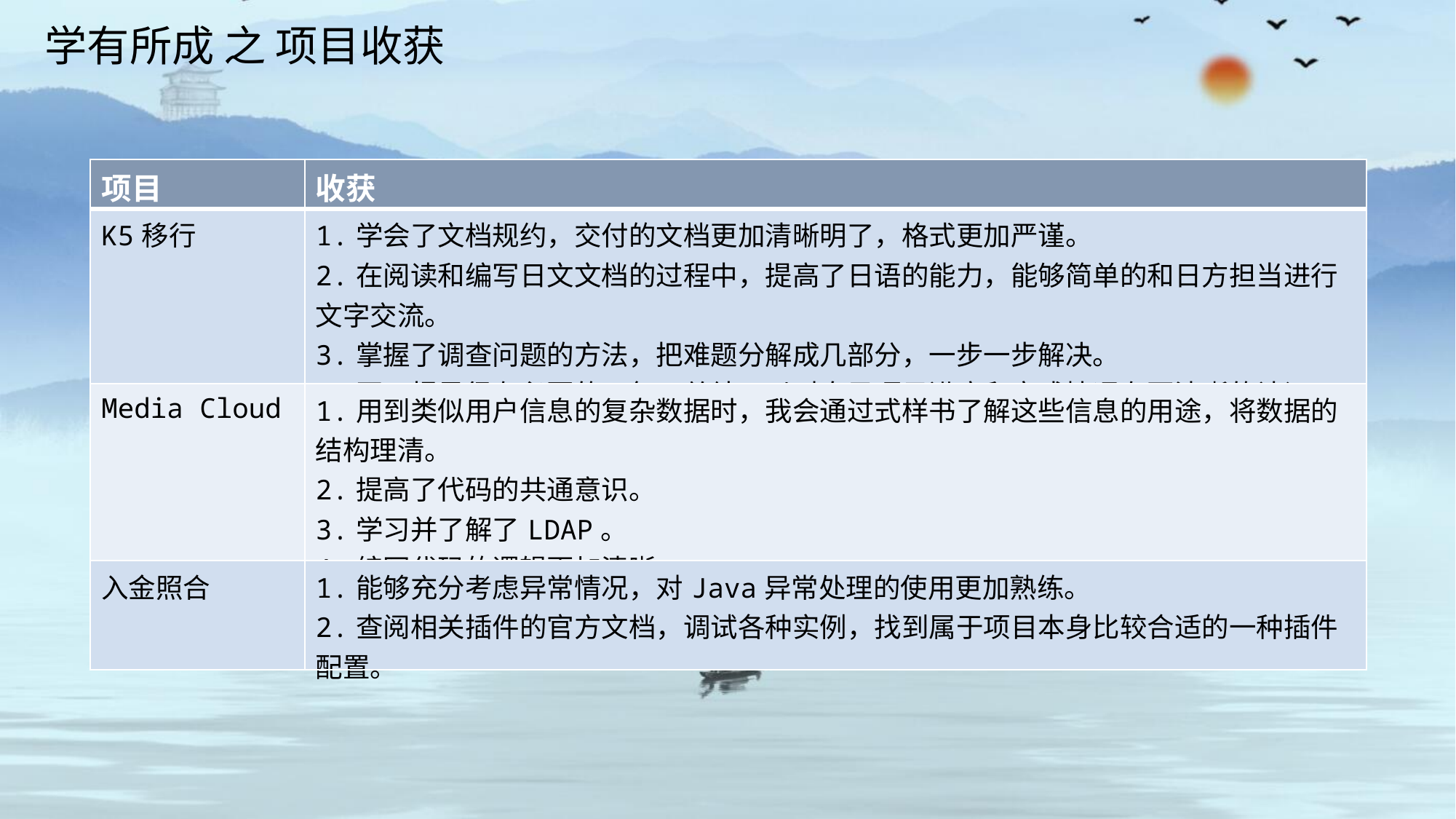

学有所成 之 项目收获
| 项目 | 收获 |
| --- | --- |
| K5移行 | 1.学会了文档规约，交付的文档更加清晰明了，格式更加严谨。 2.在阅读和编写日文文档的过程中，提高了日语的能力，能够简单的和日方担当进行文字交流。 3.掌握了调查问题的方法，把难题分解成几部分，一步一步解决。 4.写日报是很有必要的，每日总结可以对自己项目进度和完成情况有更清晰的认识。 |
| Media Cloud | 1.用到类似用户信息的复杂数据时，我会通过式样书了解这些信息的用途，将数据的结构理清。 2.提高了代码的共通意识。 3.学习并了解了LDAP。 4.编写代码的逻辑更加清晰。 |
| 入金照合 | 1.能够充分考虑异常情况，对Java异常处理的使用更加熟练。 2.查阅相关插件的官方文档，调试各种实例，找到属于项目本身比较合适的一种插件配置。 |